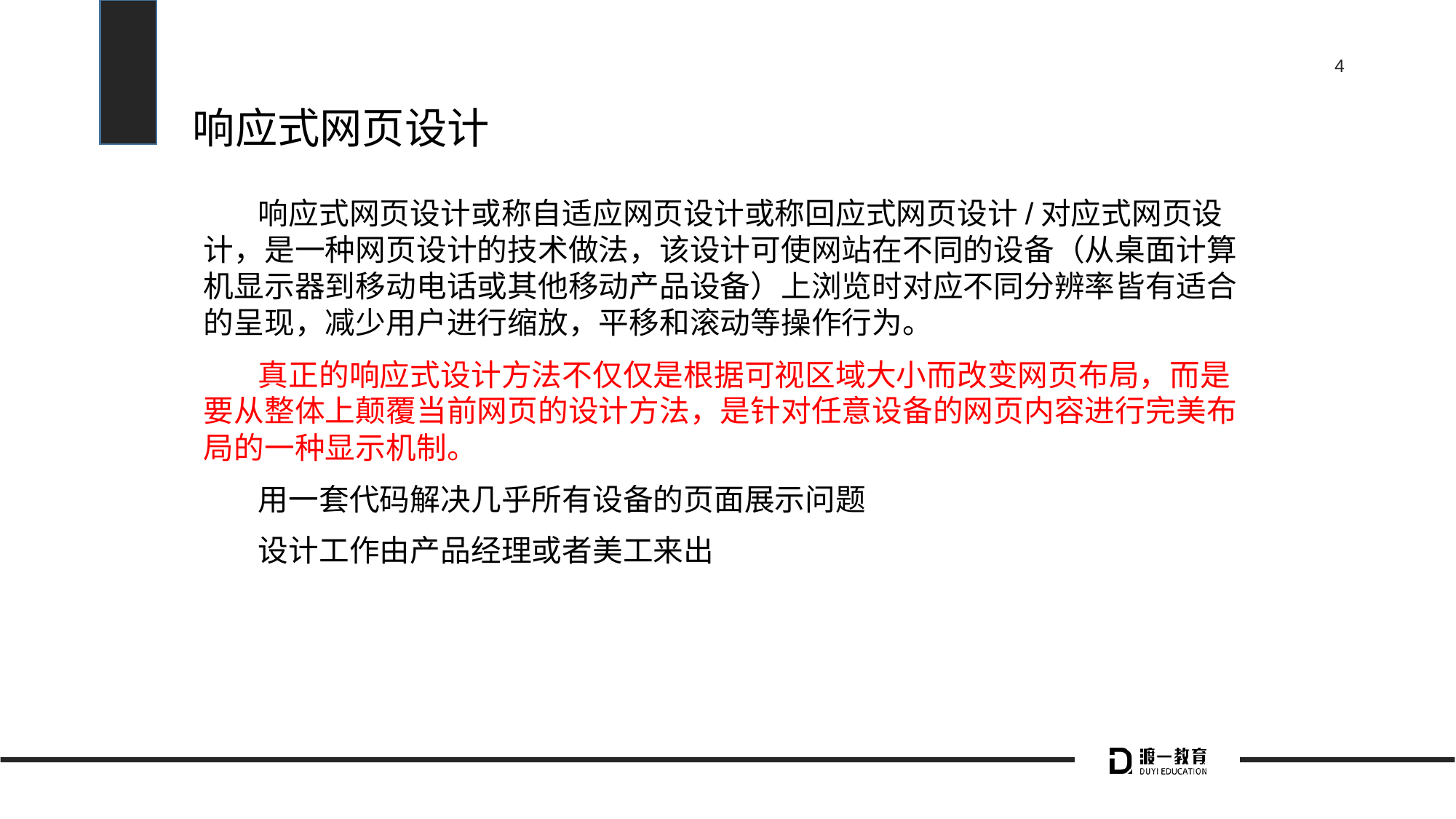

# 响应式网页设计
响应式网页设计或称自适应网页设计或称回应式网页设计/对应式网页设计，是一种网页设计的技术做法，该设计可使网站在不同的设备（从桌面计算机显示器到移动电话或其他移动产品设备）上浏览时对应不同分辨率皆有适合的呈现，减少用户进行缩放，平移和滚动等操作行为。
真正的响应式设计方法不仅仅是根据可视区域大小而改变网页布局，而是要从整体上颠覆当前网页的设计方法，是针对任意设备的网页内容进行完美布局的一种显示机制。
用一套代码解决几乎所有设备的页面展示问题
设计工作由产品经理或者美工来出